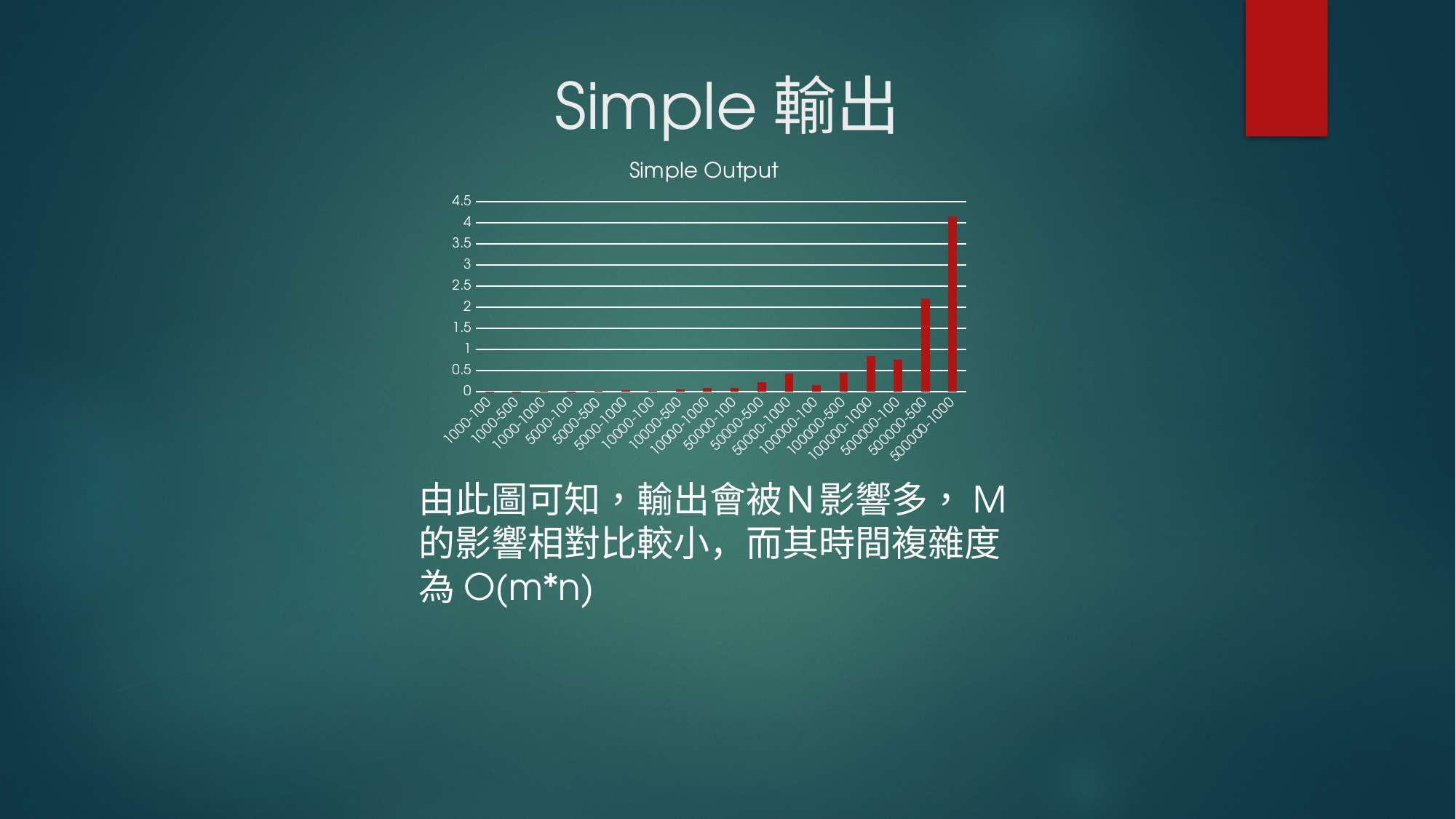

# Simple輸出

### Chart: Simple Output

| Category | Output |
|---|---|
| 1000-100 | 0.002 |
| 1000-500 | 0.003 |
| 1000-1000 | 0.009 |
| 5000-100 | 0.007 |
| 5000-500 | 0.022 |
| 5000-1000 | 0.042 |
| 10000-100 | 0.014 |
| 10000-500 | 0.043 |
| 10000-1000 | 0.084 |
| 50000-100 | 0.078 |
| 50000-500 | 0.22 |
| 50000-1000 | 0.433 |
| 100000-100 | 0.15 |
| 100000-500 | 0.44 |
| 100000-1000 | 0.837 |
| 500000-100 | 0.755 |
| 500000-500 | 2.198 |
| 500000-1000 | 4.147 |
由此圖可知，輸出會被Ｎ影響多，M的影響相對比較小，而其時間複雜度為O(m*n)